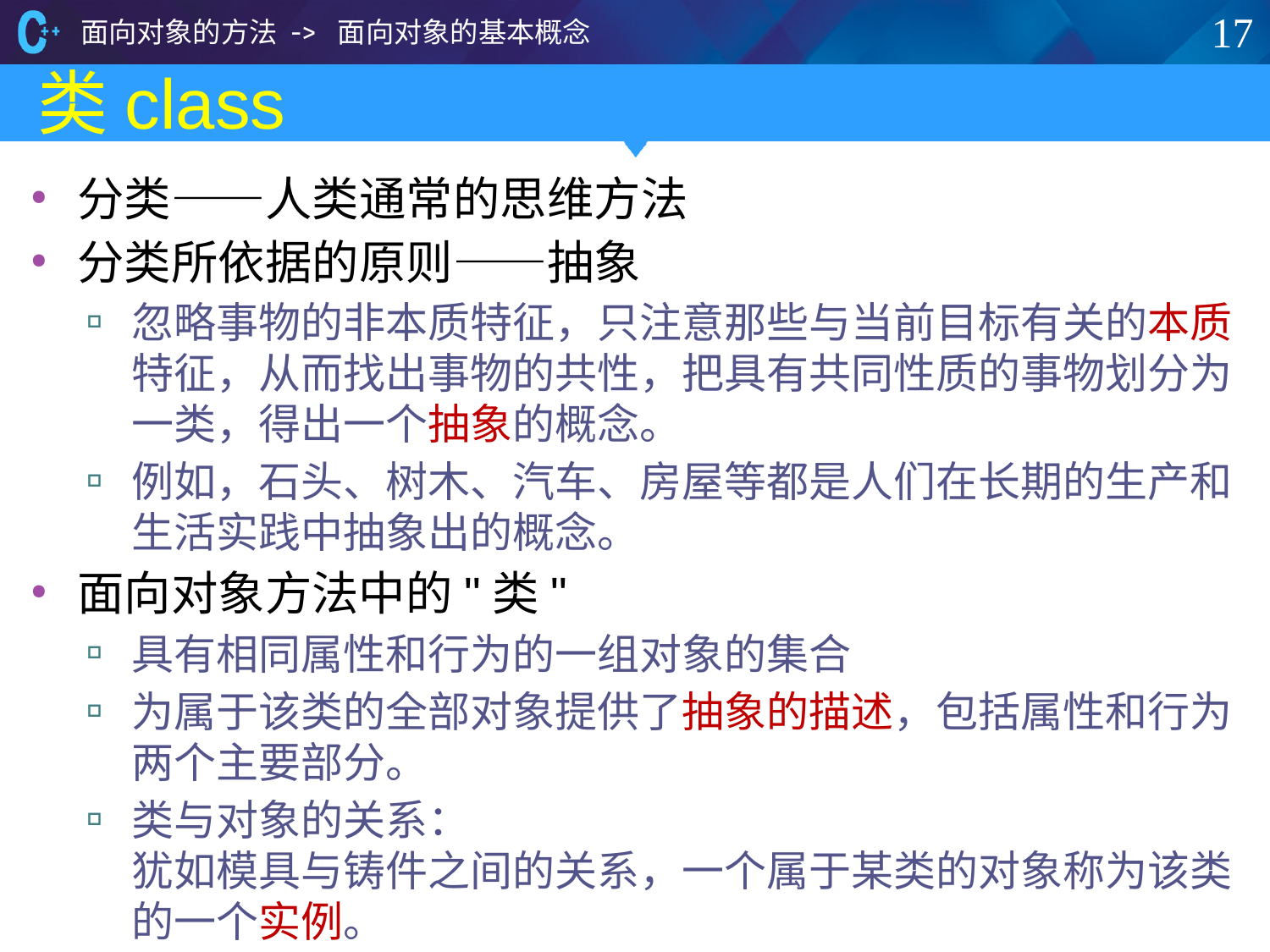

面向对象的方法 ->  面向对象的基本概念
17
# 类class
分类——人类通常的思维方法
分类所依据的原则——抽象
忽略事物的非本质特征，只注意那些与当前目标有关的本质特征，从而找出事物的共性，把具有共同性质的事物划分为一类，得出一个抽象的概念。
例如，石头、树木、汽车、房屋等都是人们在长期的生产和生活实践中抽象出的概念。
面向对象方法中的"类"
具有相同属性和行为的一组对象的集合
为属于该类的全部对象提供了抽象的描述，包括属性和行为两个主要部分。
类与对象的关系：
犹如模具与铸件之间的关系，一个属于某类的对象称为该类的一个实例。